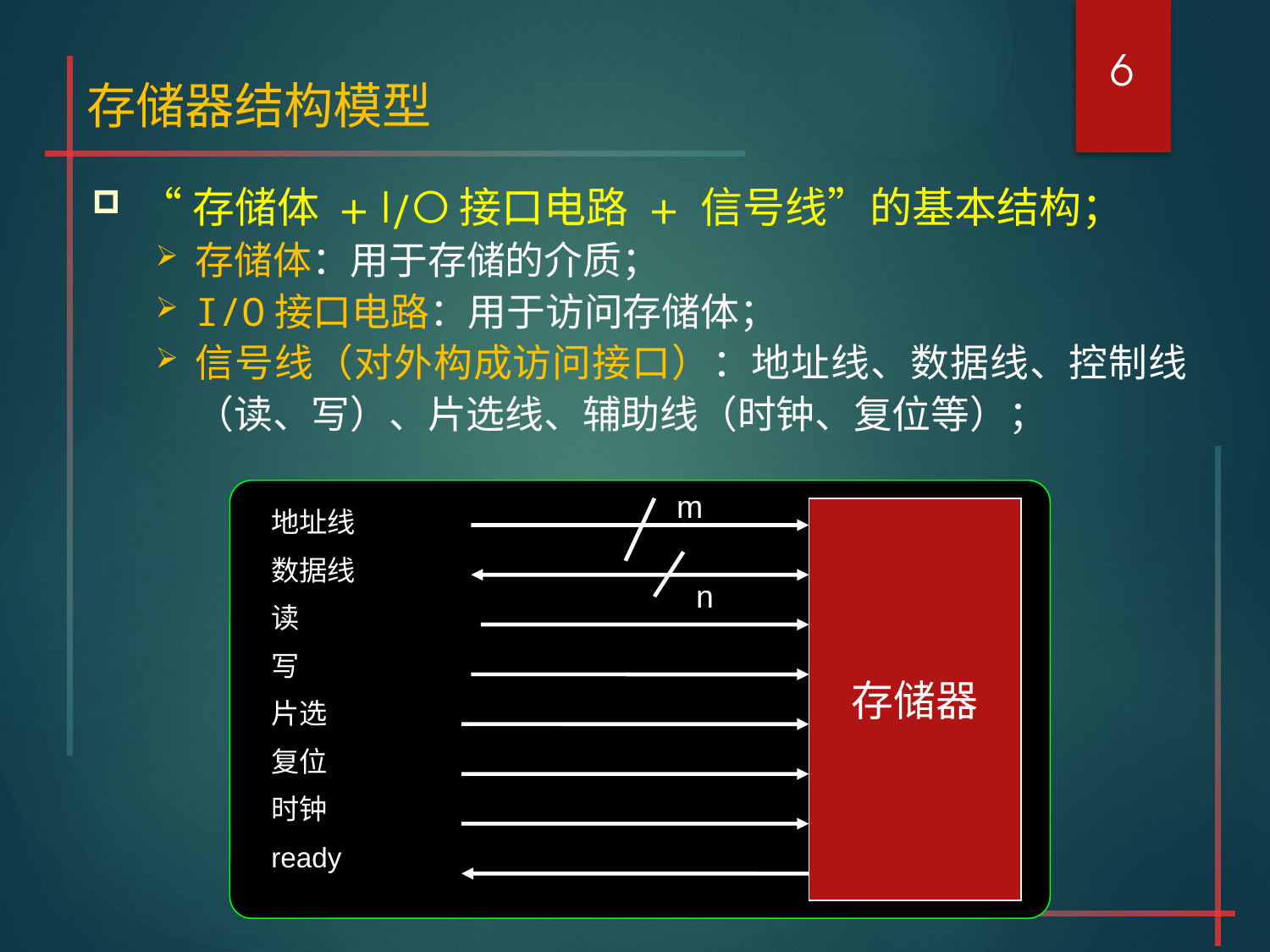

6
# 存储器结构模型
“存储体 + I/O接口电路 + 信号线”的基本结构；
存储体：用于存储的介质；
I/O接口电路：用于访问存储体；
信号线（对外构成访问接口）：地址线、数据线、控制线（读、写）、片选线、辅助线（时钟、复位等）；

m
地址线
数据线
读
写
片选
复位
时钟
ready

存储器

n